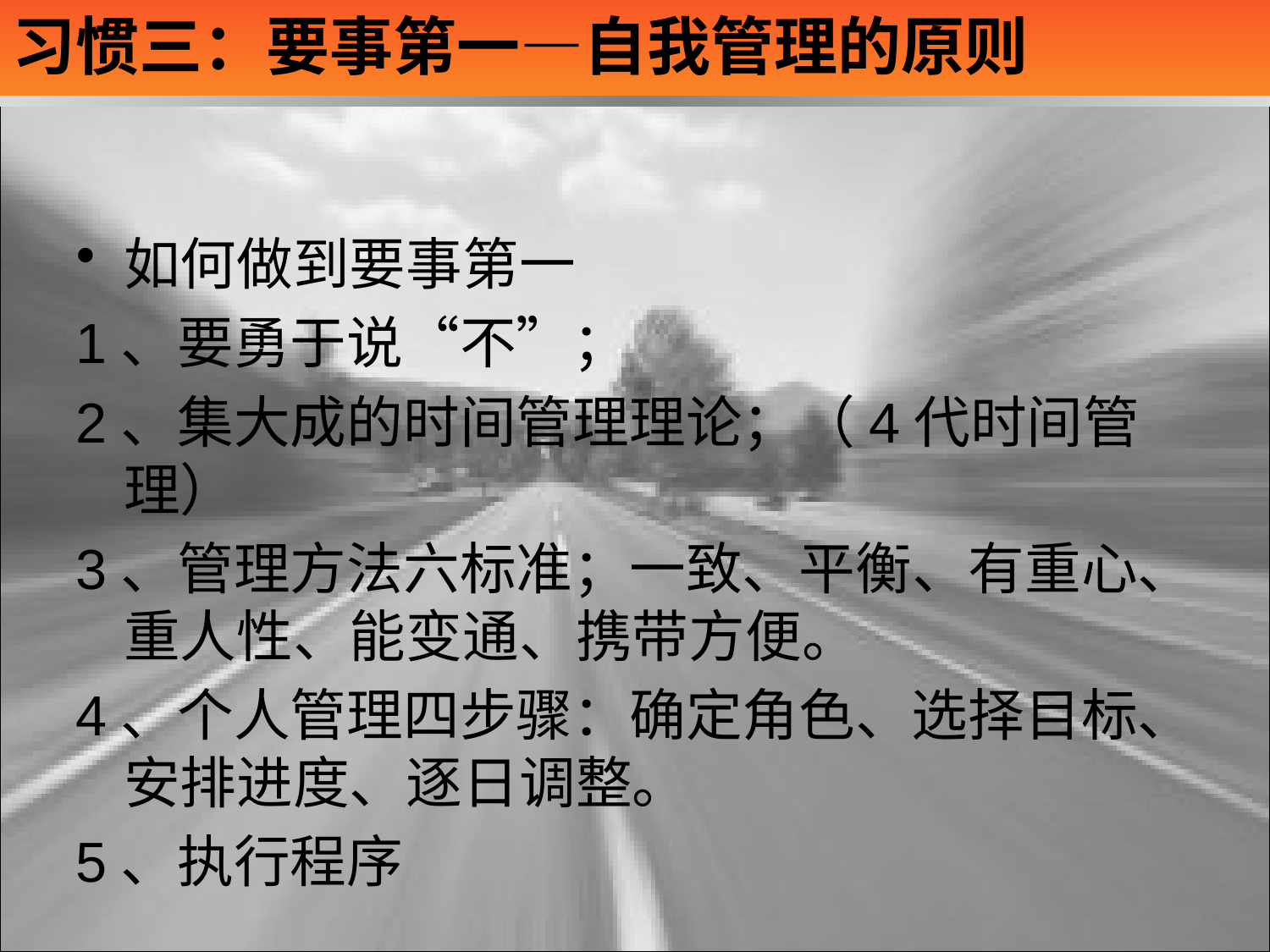

# 习惯三：要事第一—自我管理的原则
如何做到要事第一
1、要勇于说“不”；
2、集大成的时间管理理论；（4代时间管理）
3、管理方法六标准；一致、平衡、有重心、重人性、能变通、携带方便。
4、个人管理四步骤：确定角色、选择目标、安排进度、逐日调整。
5、执行程序